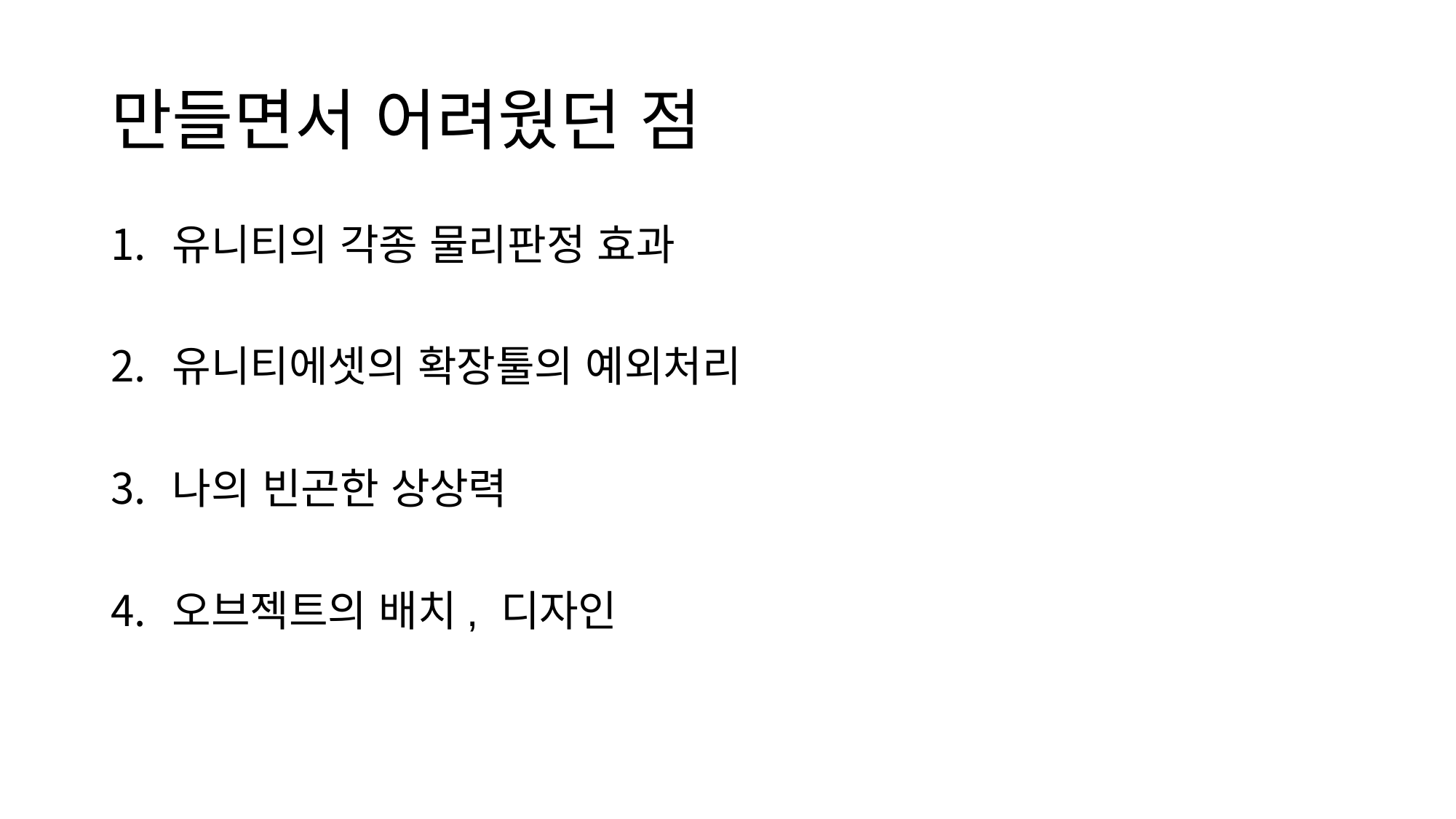

# 만들면서 어려웠던 점
유니티의 각종 물리판정 효과

유니티에셋의 확장툴의 예외처리

나의 빈곤한 상상력

오브젝트의 배치, 디자인